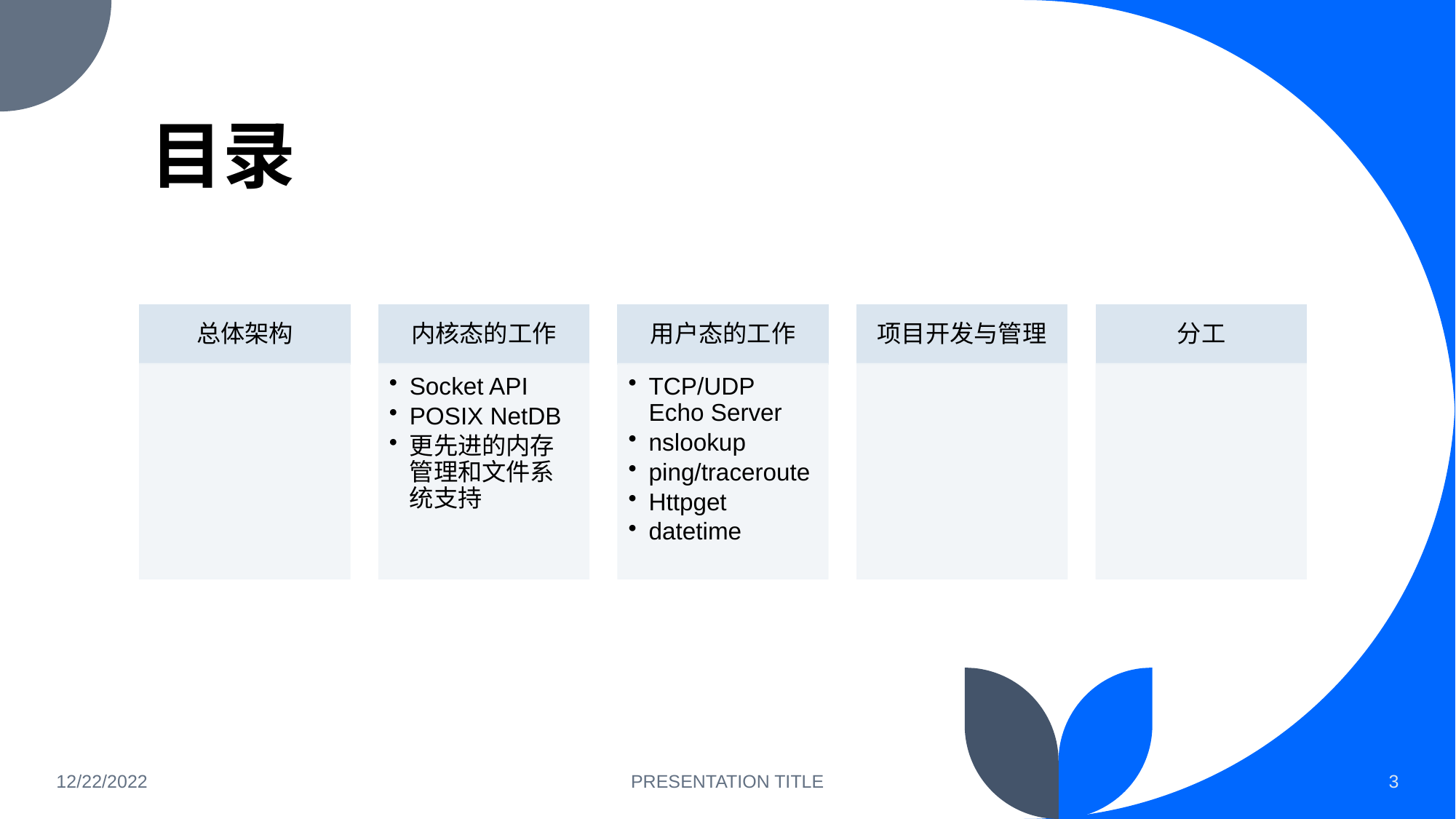

# 目录
总体架构
内核态的工作
Socket API
POSIX NetDB
更先进的内存管理和文件系统支持
用户态的工作
TCP/UDP Echo Server
nslookup
ping/traceroute
Httpget
datetime
项目开发与管理
分工
12/22/2022
PRESENTATION TITLE
3